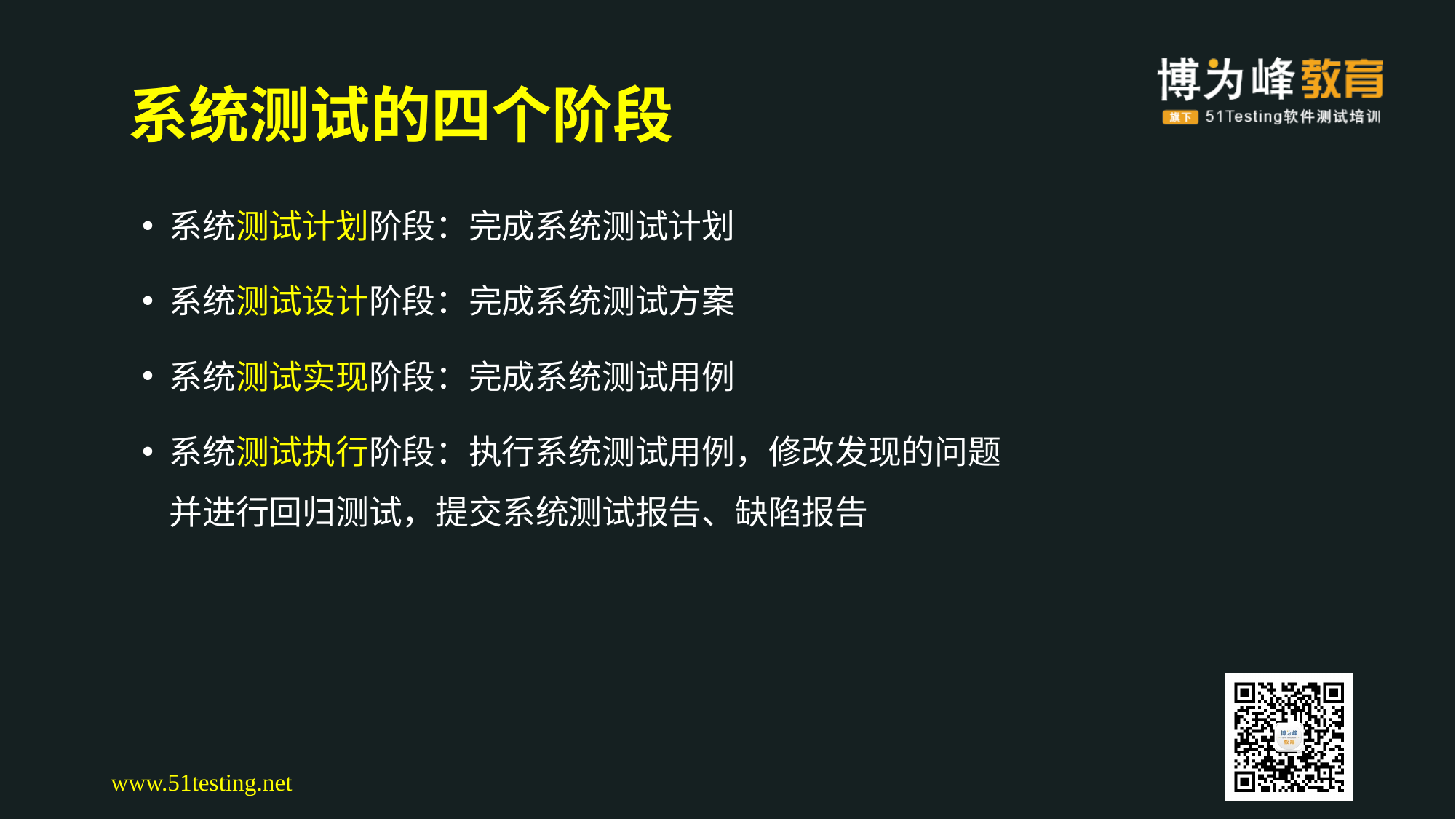

# 系统测试的四个阶段
系统测试计划阶段：完成系统测试计划
系统测试设计阶段：完成系统测试方案
系统测试实现阶段：完成系统测试用例
系统测试执行阶段：执行系统测试用例，修改发现的问题并进行回归测试，提交系统测试报告、缺陷报告
www.51testing.net